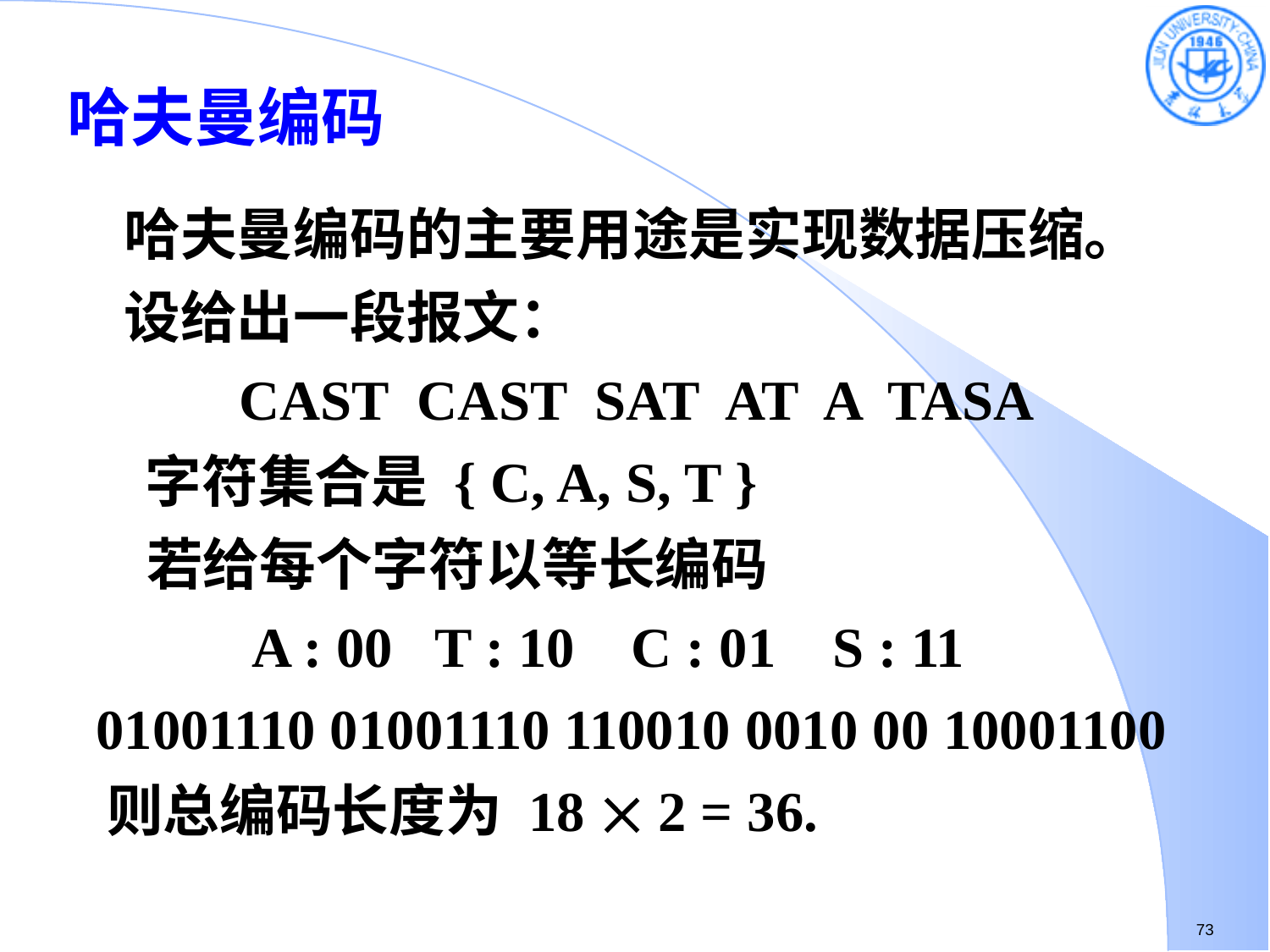

哈夫曼编码
    哈夫曼编码的主要用途是实现数据压缩。
    设给出一段报文：
              CAST  CAST  SAT  AT  A  TASA
     字符集合是 { C, A, S, T }
      若给每个字符以等长编码
             A : 00   T : 10    C : 01    S : 11
  01001110 01001110 110010 0010 00 10001100
  则总编码长度为 18 × 2 = 36.